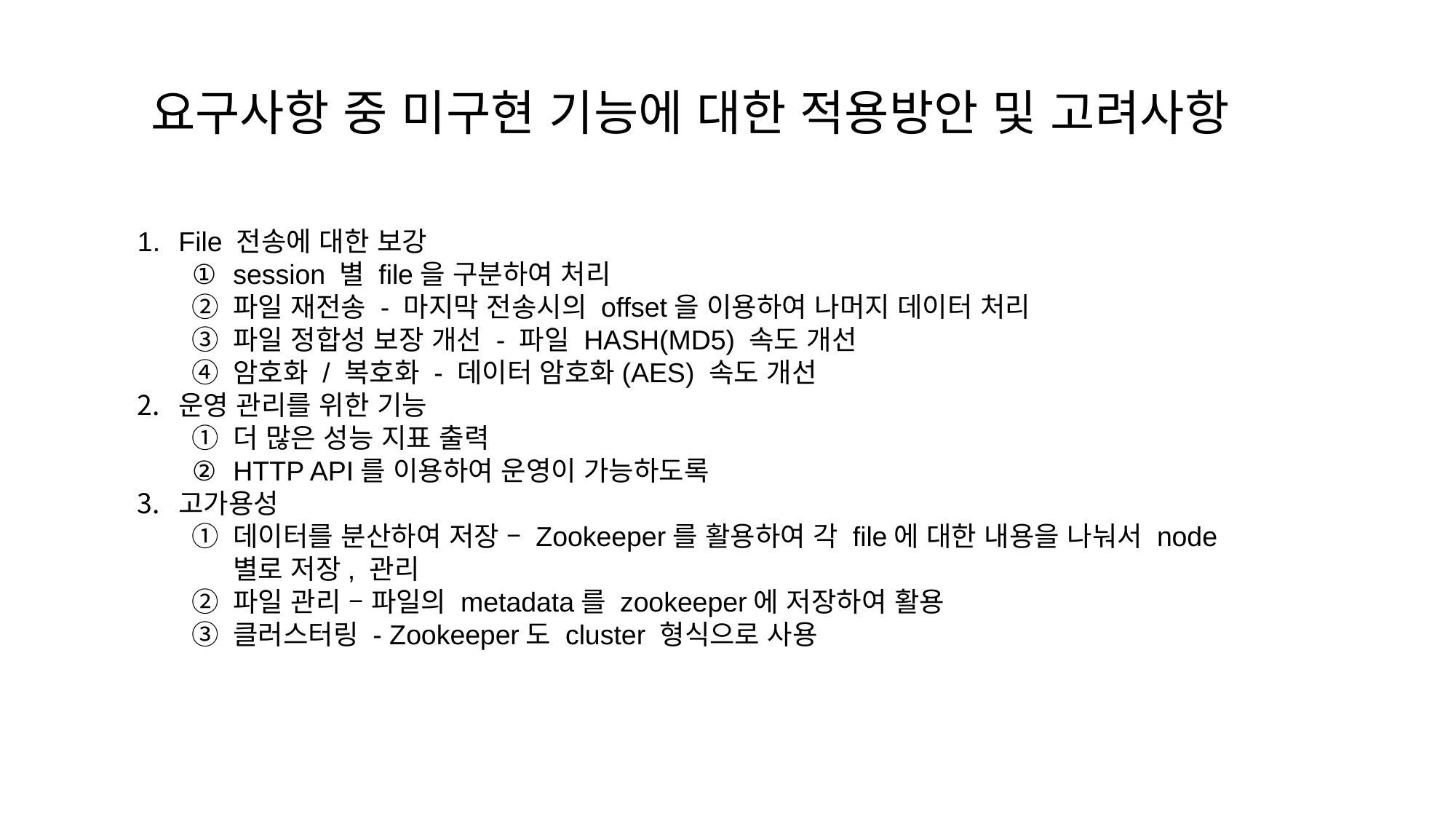

요구사항 중 미구현 기능에 대한 적용방안 및 고려사항
File 전송에 대한 보강
session 별 file을 구분하여 처리
파일 재전송 - 마지막 전송시의 offset을 이용하여 나머지 데이터 처리
파일 정합성 보장 개선 - 파일 HASH(MD5) 속도 개선
암호화 / 복호화 - 데이터 암호화(AES) 속도 개선
운영 관리를 위한 기능
더 많은 성능 지표 출력
HTTP API를 이용하여 운영이 가능하도록
고가용성
데이터를 분산하여 저장 – Zookeeper를 활용하여 각 file에 대한 내용을 나눠서 node별로 저장, 관리
파일 관리 – 파일의 metadata를 zookeeper에 저장하여 활용
클러스터링 - Zookeeper도 cluster 형식으로 사용